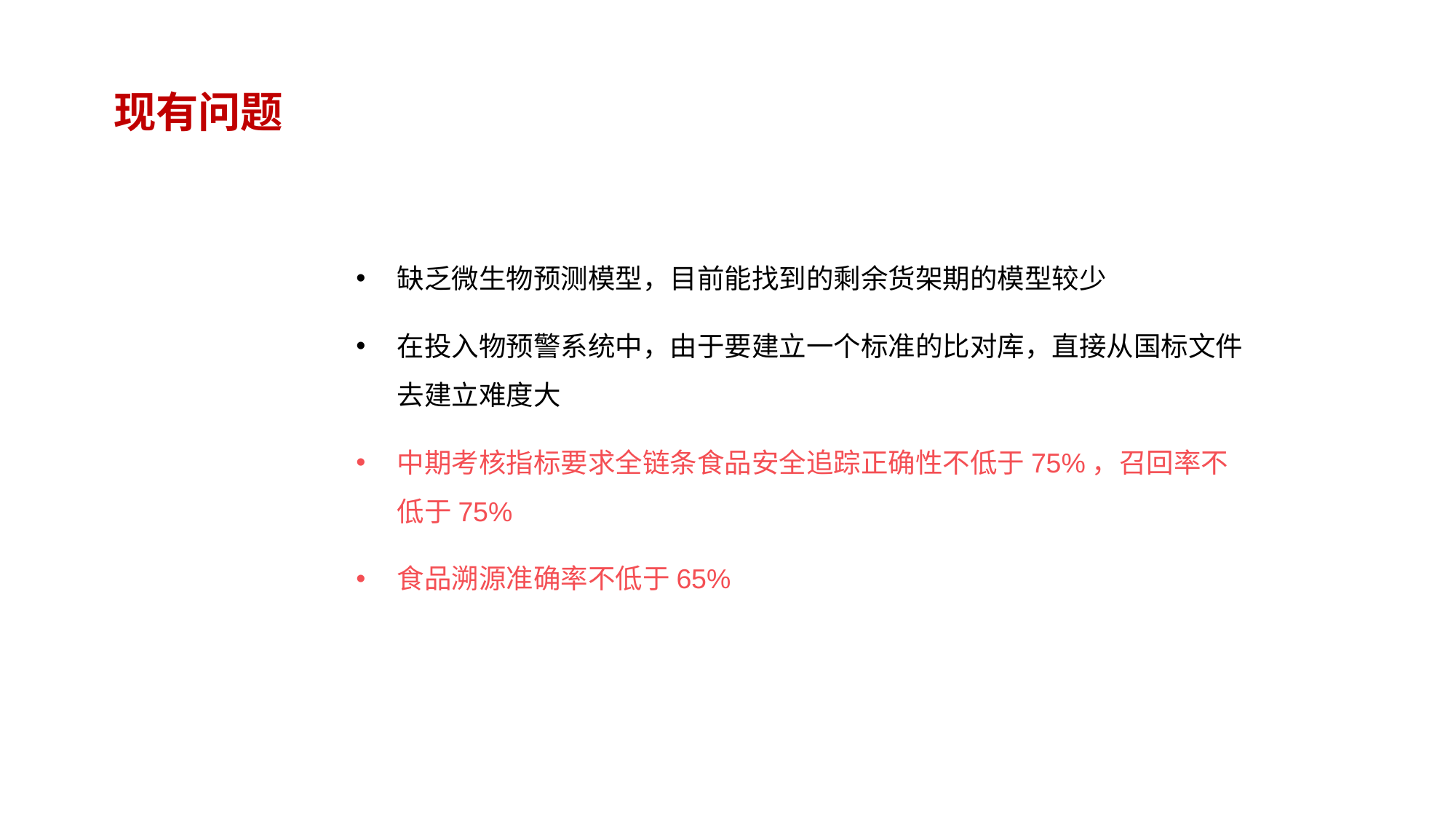

现有问题
缺乏微生物预测模型，目前能找到的剩余货架期的模型较少
在投入物预警系统中，由于要建立一个标准的比对库，直接从国标文件去建立难度大
中期考核指标要求全链条食品安全追踪正确性不低于75%，召回率不低于75%
食品溯源准确率不低于65%